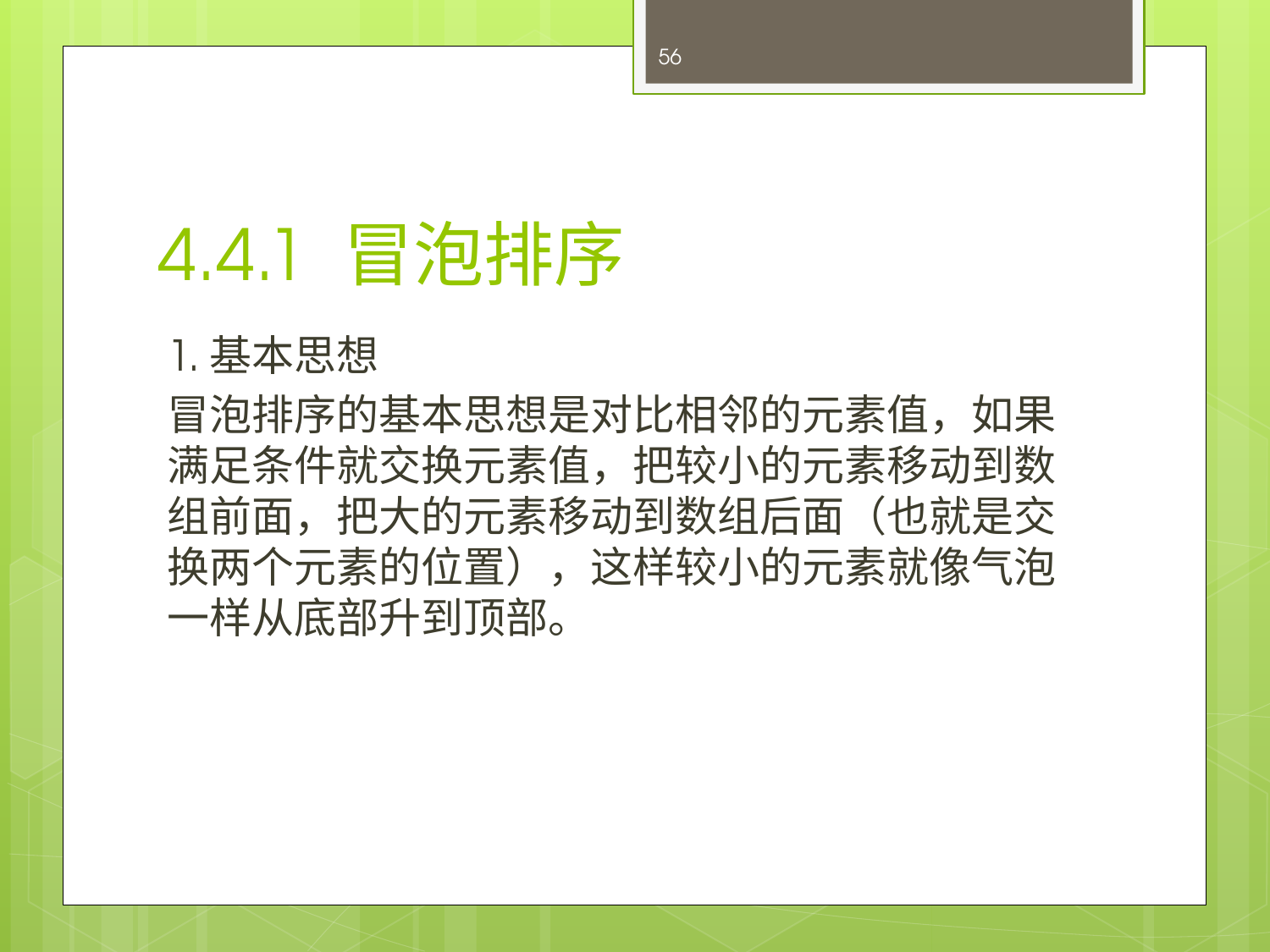

56
# 4.4.1 冒泡排序
1.基本思想
冒泡排序的基本思想是对比相邻的元素值，如果满足条件就交换元素值，把较小的元素移动到数组前面，把大的元素移动到数组后面（也就是交换两个元素的位置），这样较小的元素就像气泡一样从底部升到顶部。